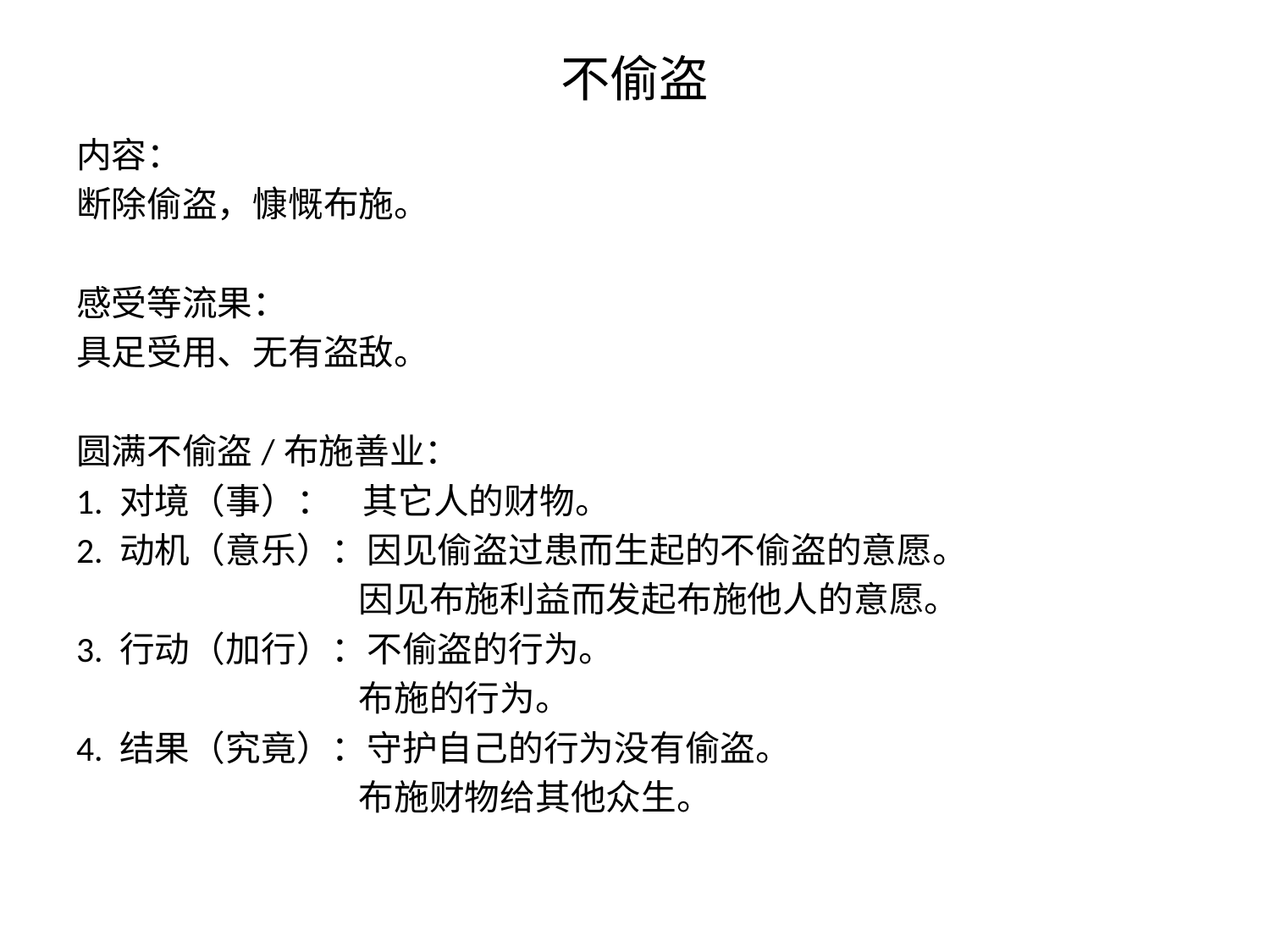

# 不偷盗
内容：
断除偷盗，慷慨布施。

感受等流果：
具足受用、无有盗敌。

圆满不偷盗/布施善业：
1. 对境（事）：    其它人的财物。
2. 动机（意乐）：因见偷盗过患而生起的不偷盗的意愿。
                                   因见布施利益而发起布施他人的意愿。
3. 行动（加行）：不偷盗的行为。
                                   布施的行为。
4. 结果（究竟）：守护自己的行为没有偷盗。
                                   布施财物给其他众生。